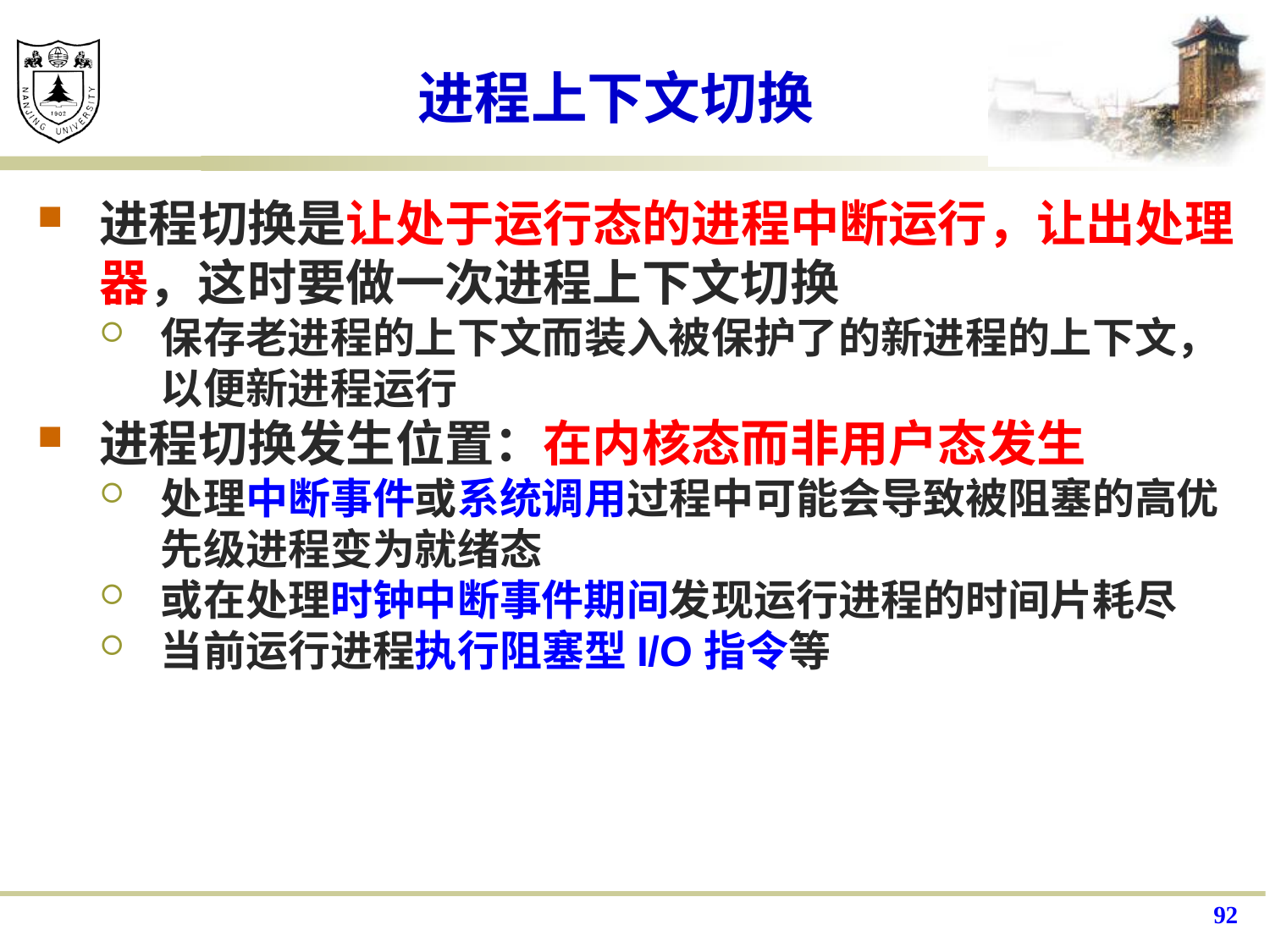

进程上下文切换

进程切换是让处于运行态的进程中断运行，让出处理器，这时要做一次进程上下文切换
保存老进程的上下文而装入被保护了的新进程的上下文，以便新进程运行
进程切换发生位置：在内核态而非用户态发生
处理中断事件或系统调用过程中可能会导致被阻塞的高优先级进程变为就绪态
或在处理时钟中断事件期间发现运行进程的时间片耗尽
当前运行进程执行阻塞型I/O指令等

92